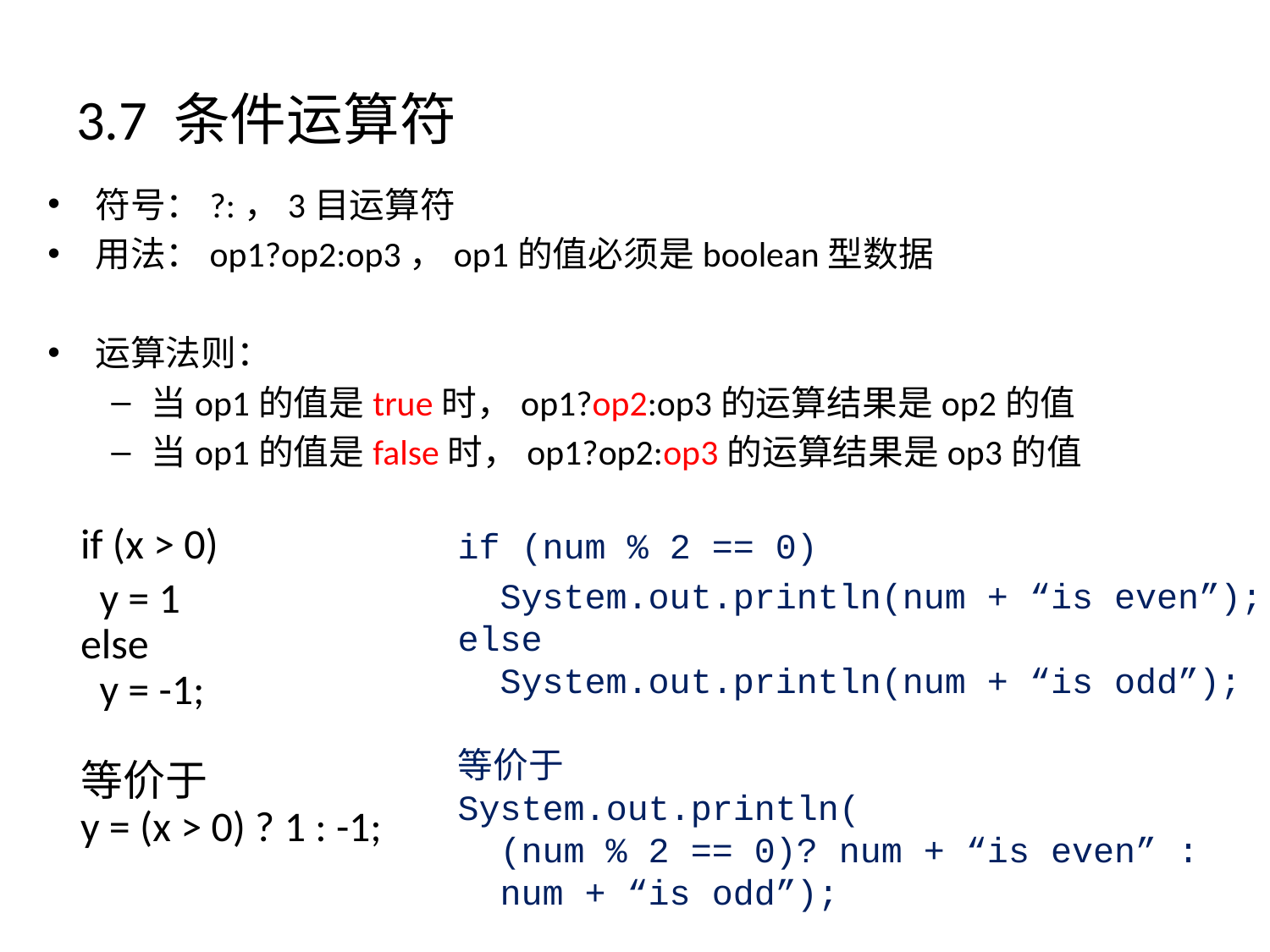

# 3.7 条件运算符
符号：?:，3目运算符
用法：op1?op2:op3，op1的值必须是boolean型数据

运算法则：
当op1的值是true时，op1?op2:op3的运算结果是op2的值
当op1的值是false时，op1?op2:op3的运算结果是op3的值

if (x > 0)
  y = 1
else
  y = -1;

等价于
y = (x > 0) ? 1 : -1;
if (num % 2 == 0)
  System.out.println(num + “is even”);
else
  System.out.println(num + “is odd”);

等价于
System.out.println(
  (num % 2 == 0)? num + “is even” :
  num + “is odd”);